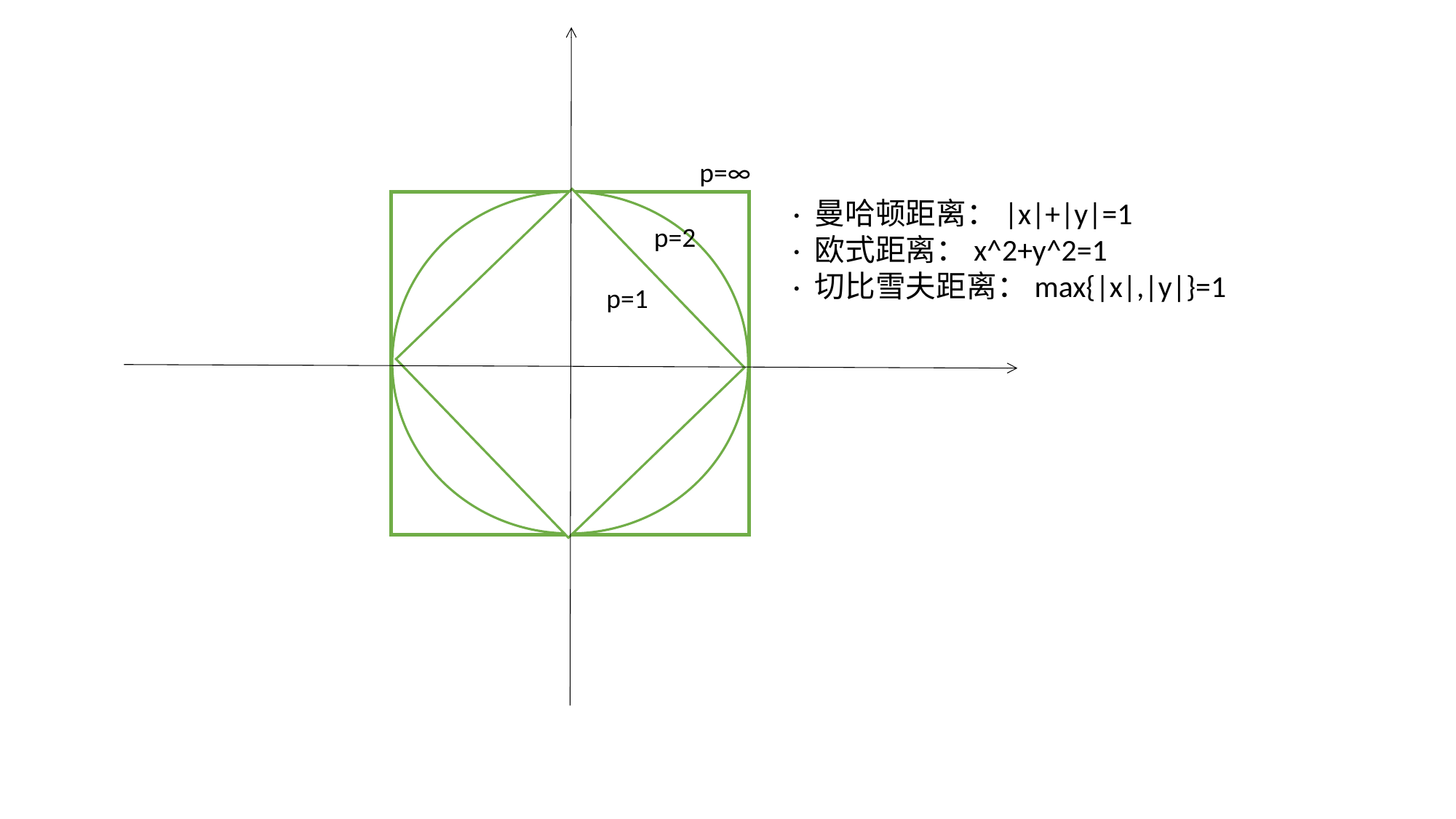

p=∞
· 曼哈顿距离：|x|+|y|=1
· 欧式距离：x^2+y^2=1
· 切比雪夫距离：max{|x|,|y|}=1

p=2

p=1